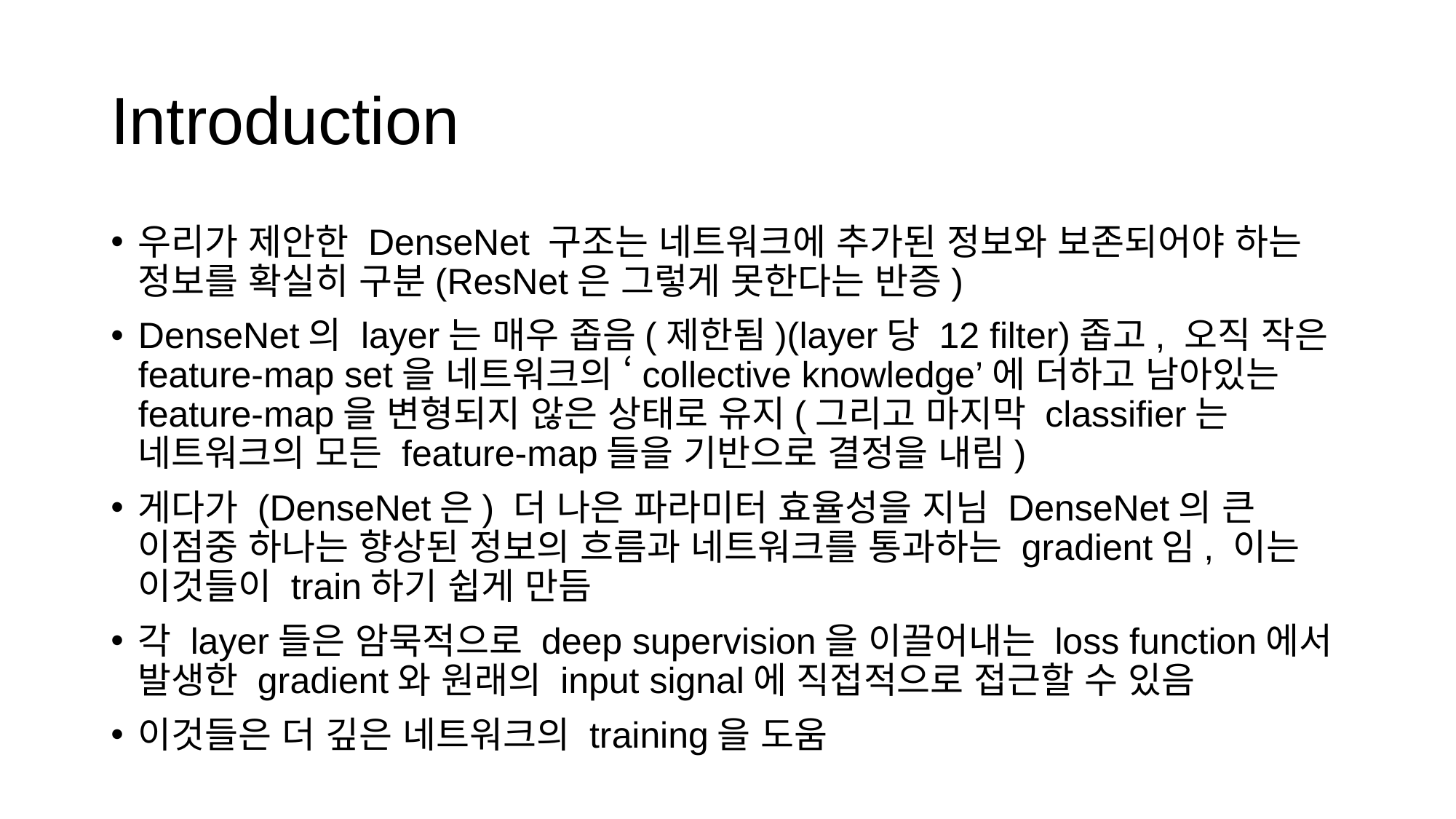

# Introduction
우리가 제안한 DenseNet 구조는 네트워크에 추가된 정보와 보존되어야 하는 정보를 확실히 구분(ResNet은 그렇게 못한다는 반증)
DenseNet의 layer는 매우 좁음(제한됨)(layer당 12 filter)좁고, 오직 작은 feature-map set을 네트워크의 ‘collective knowledge’에 더하고 남아있는 feature-map을 변형되지 않은 상태로 유지(그리고 마지막 classifier는 네트워크의 모든 feature-map들을 기반으로 결정을 내림)
게다가 (DenseNet은) 더 나은 파라미터 효율성을 지님 DenseNet의 큰 이점중 하나는 향상된 정보의 흐름과 네트워크를 통과하는 gradient임, 이는 이것들이 train하기 쉽게 만듬
각 layer들은 암묵적으로 deep supervision을 이끌어내는 loss function에서 발생한 gradient와 원래의 input signal에 직접적으로 접근할 수 있음
이것들은 더 깊은 네트워크의 training을 도움